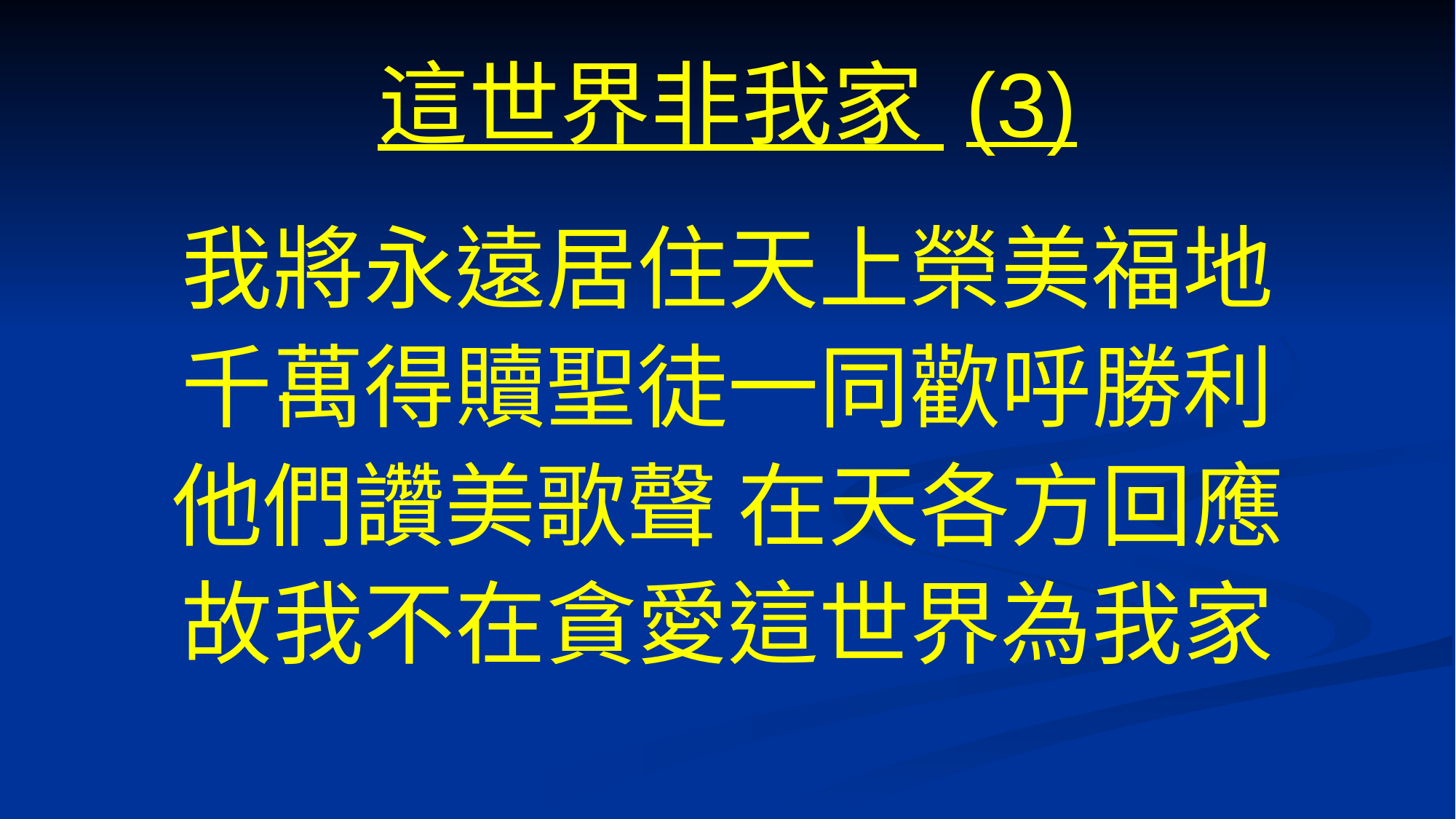

# 這世界非我家 (3)
我將永遠居住天上榮美福地
千萬得贖聖徒一同歡呼勝利
他們讚美歌聲 在天各方回應
故我不在貪愛這世界為我家